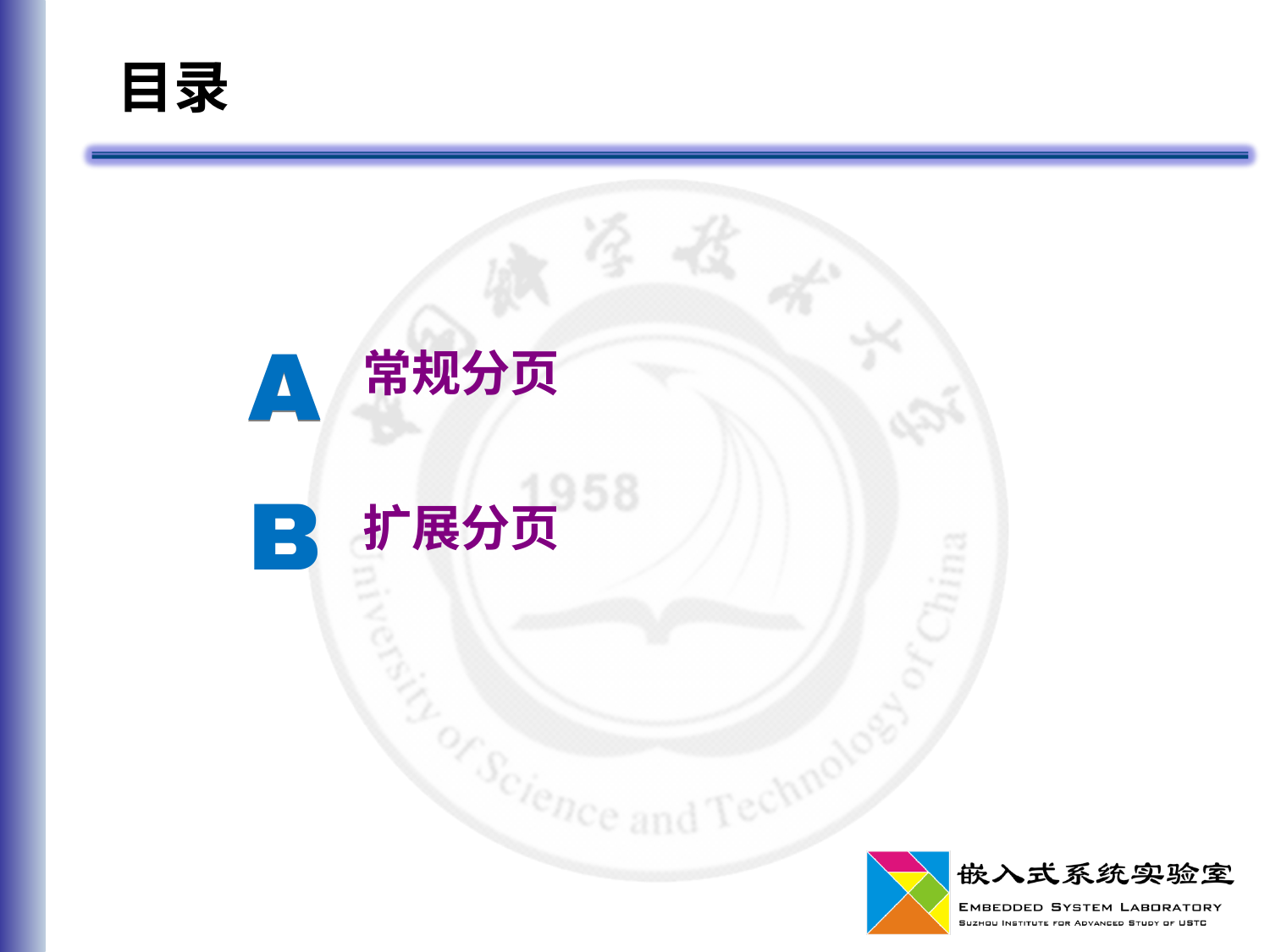

# 目录
A
A
常规分页
B
扩展分页